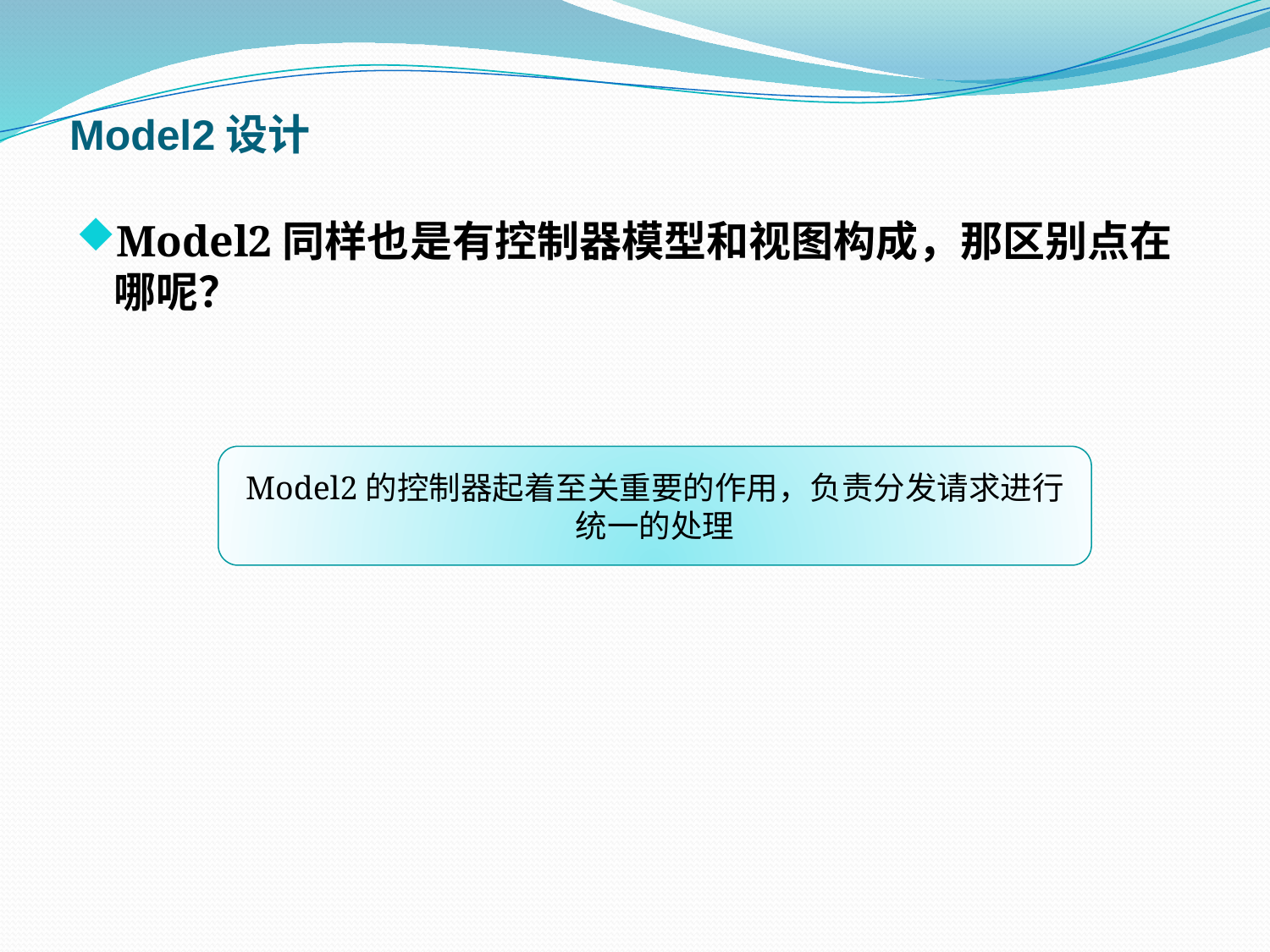

# Model2设计
Model2同样也是有控制器模型和视图构成，那区别点在哪呢？
Model2的控制器起着至关重要的作用，负责分发请求进行统一的处理